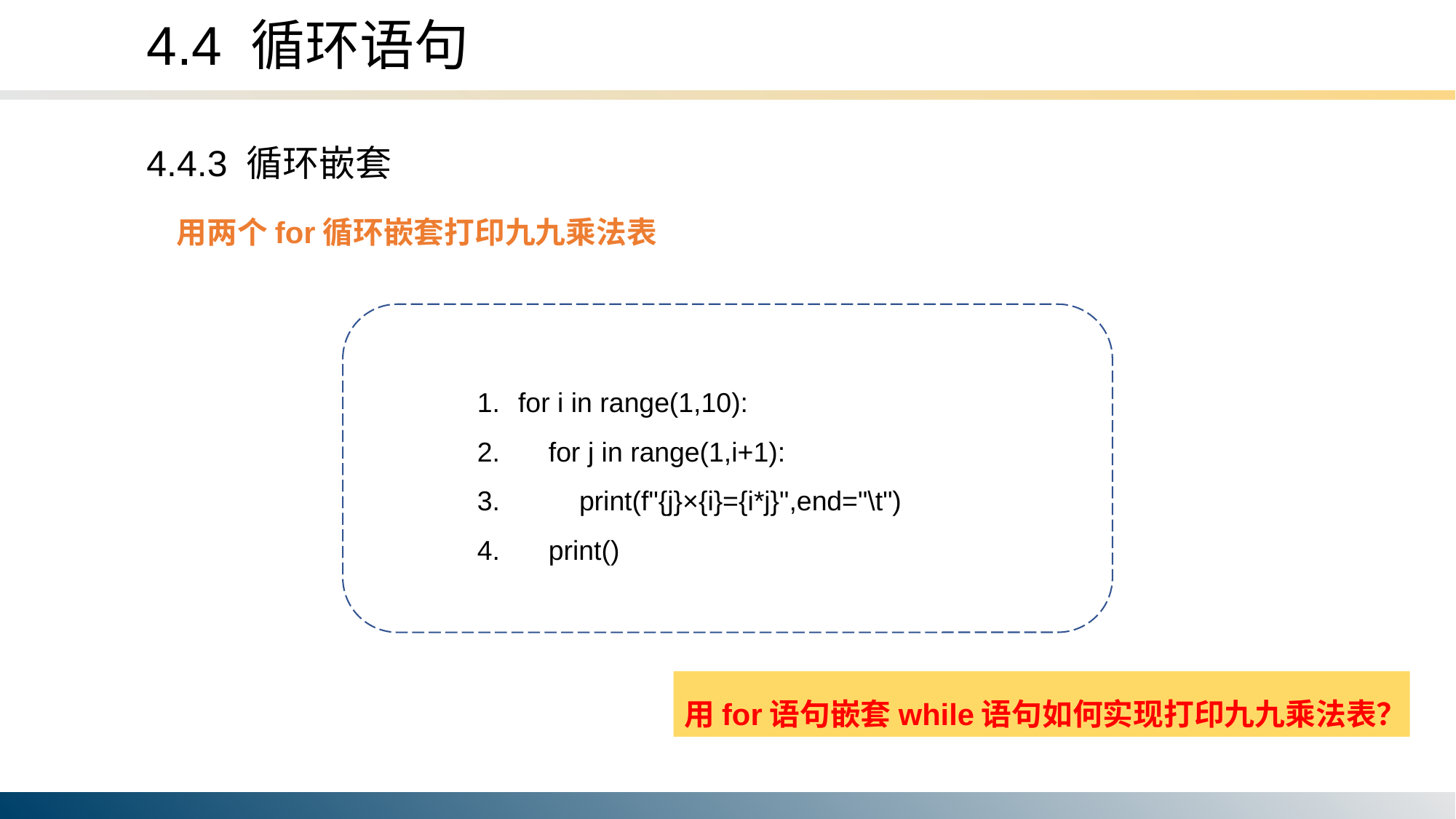

4.4 循环语句
4.4.3 循环嵌套
用两个for循环嵌套打印九九乘法表

for i in range(1,10):
    for j in range(1,i+1):
        print(f"{j}×{i}={i*j}",end="\t")
    print()
用for语句嵌套while语句如何实现打印九九乘法表？